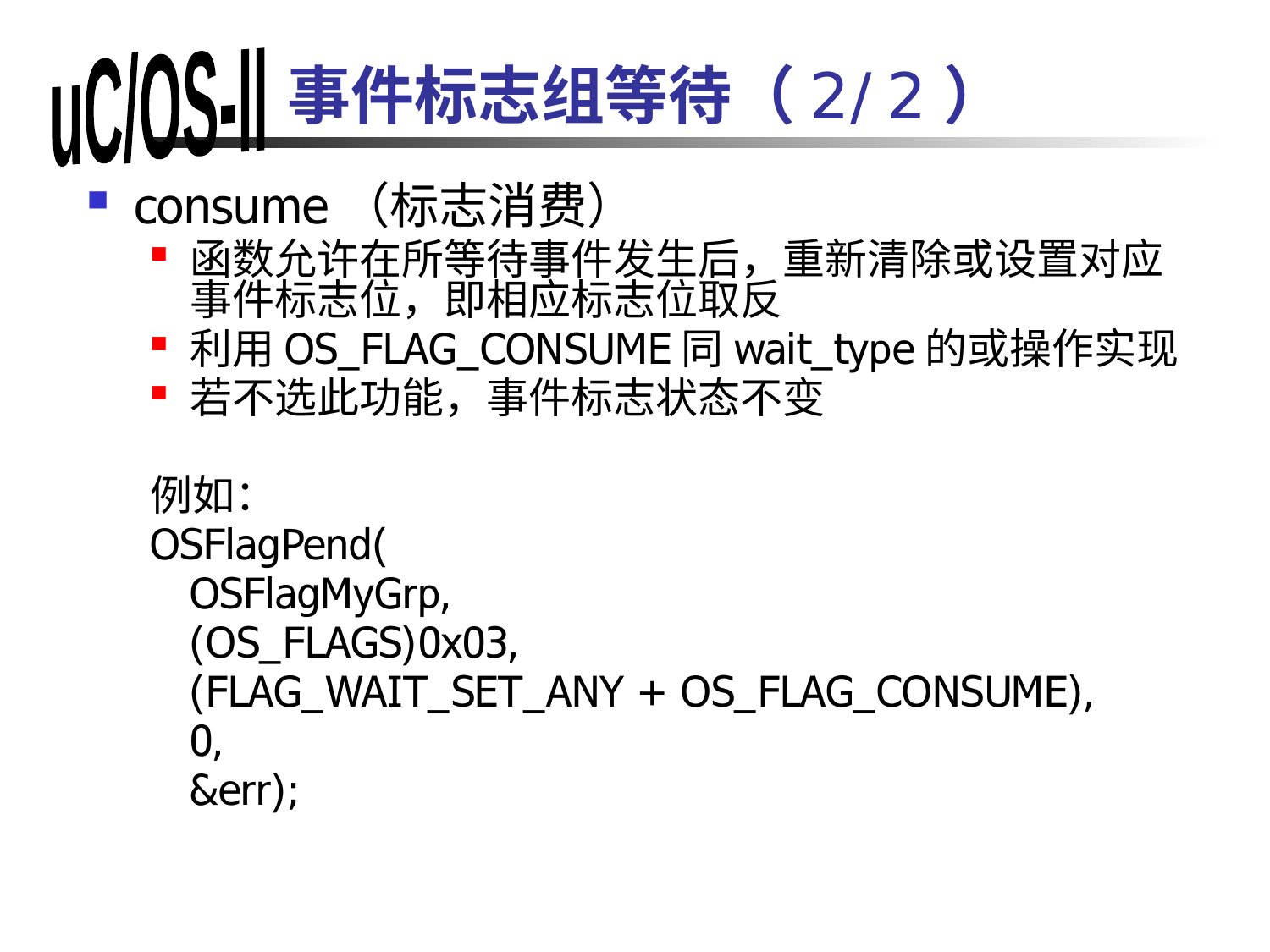

# 事件标志组等待（2/2）
consume（标志消费）
函数允许在所等待事件发生后，重新清除或设置对应事件标志位，即相应标志位取反
利用OS_FLAG_CONSUME同wait_type的或操作实现
若不选此功能，事件标志状态不变

例如：
OSFlagPend(
	OSFlagMyGrp,
	(OS_FLAGS)0x03,
	(FLAG_WAIT_SET_ANY + OS_FLAG_CONSUME),
	0,
	&err);